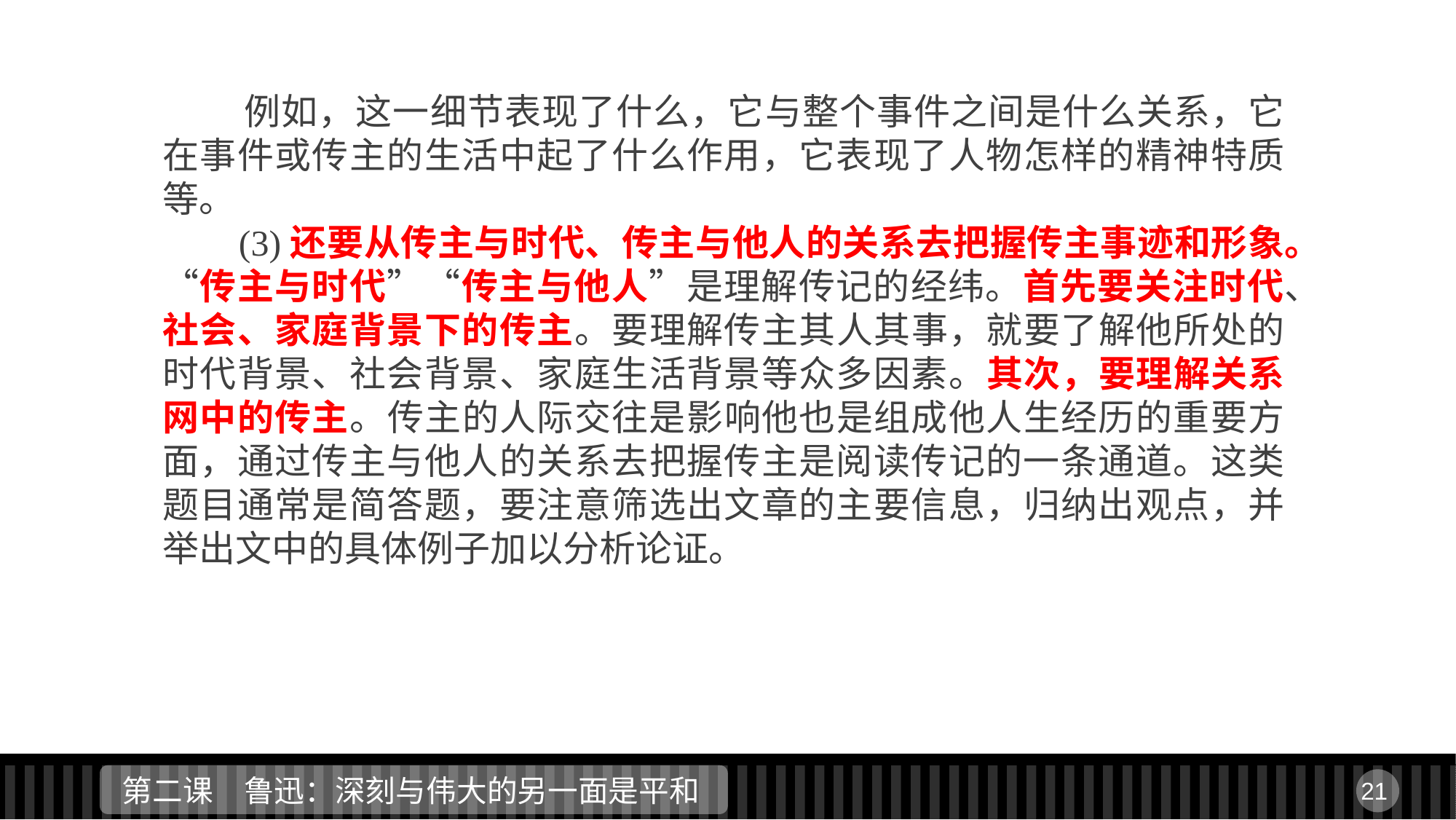

例如，这一细节表现了什么，它与整个事件之间是什么关系，它在事件或传主的生活中起了什么作用，它表现了人物怎样的精神特质等。
        (3)还要从传主与时代、传主与他人的关系去把握传主事迹和形象。“传主与时代”“传主与他人”是理解传记的经纬。首先要关注时代、社会、家庭背景下的传主。要理解传主其人其事，就要了解他所处的时代背景、社会背景、家庭生活背景等众多因素。其次，要理解关系网中的传主。传主的人际交往是影响他也是组成他人生经历的重要方面，通过传主与他人的关系去把握传主是阅读传记的一条通道。这类题目通常是简答题，要注意筛选出文章的主要信息，归纳出观点，并举出文中的具体例子加以分析论证。